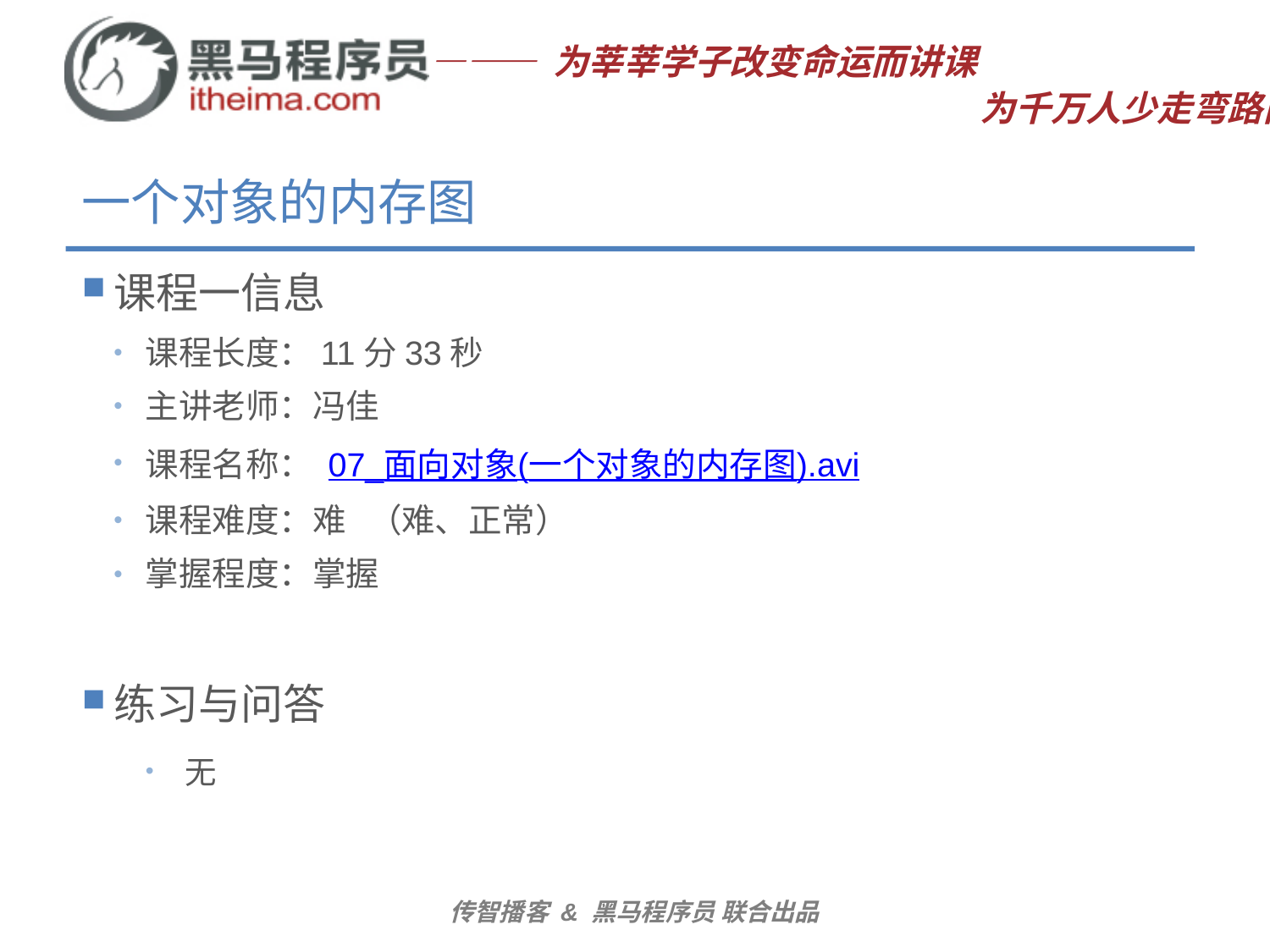

# 一个对象的内存图
课程一信息
课程长度：11分33秒
主讲老师：冯佳
课程名称： 07_面向对象(一个对象的内存图).avi
课程难度：难   （难、正常）
掌握程度：掌握

练习与问答
无